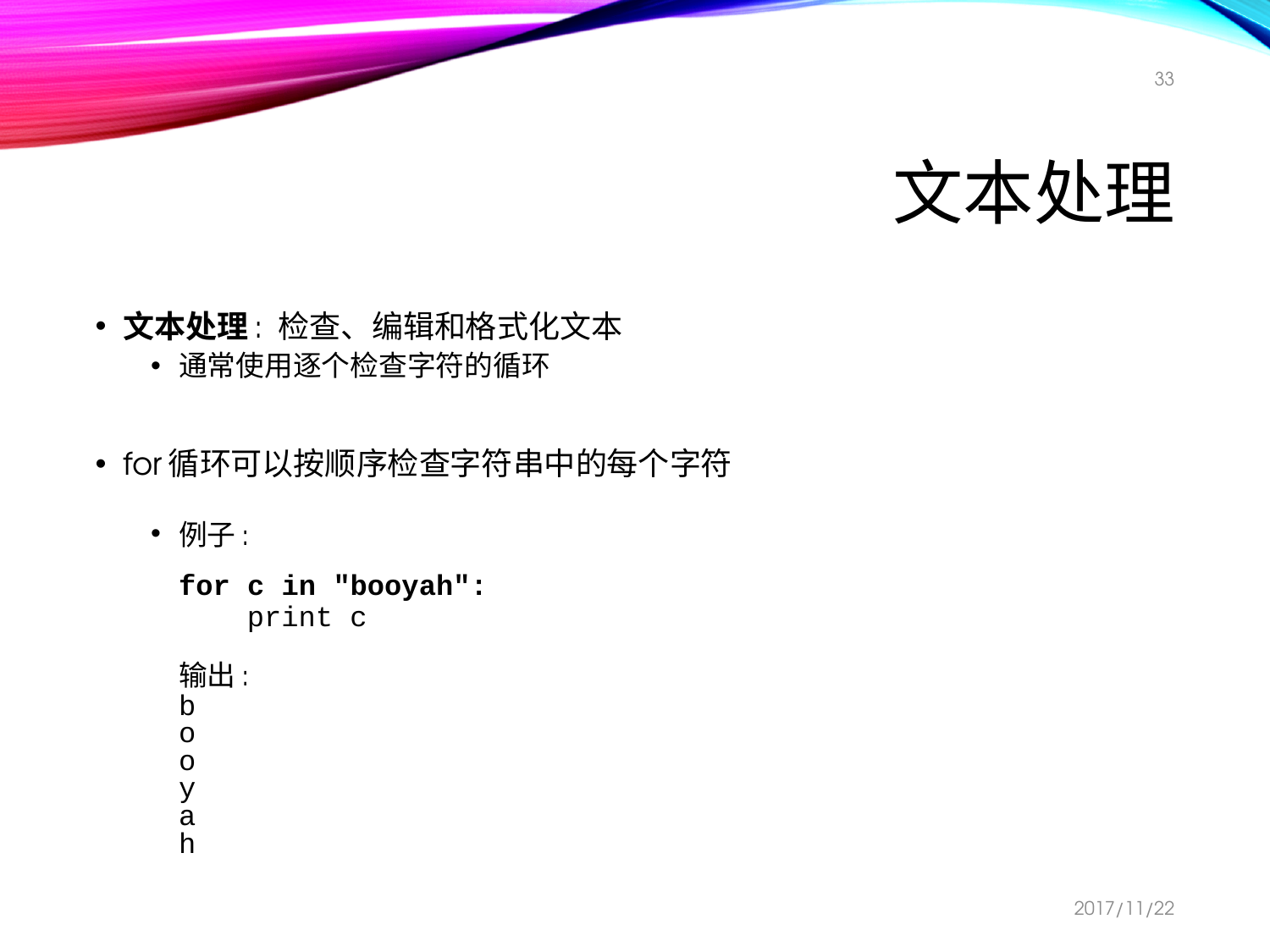

33
# 文本处理
文本处理: 检查、编辑和格式化文本
通常使用逐个检查字符的循环

for循环可以按顺序检查字符串中的每个字符

例子:

	for c in "booyah":
	    print c

	输出:
	b
	o
	o
	y
	a
	h
2017/11/22